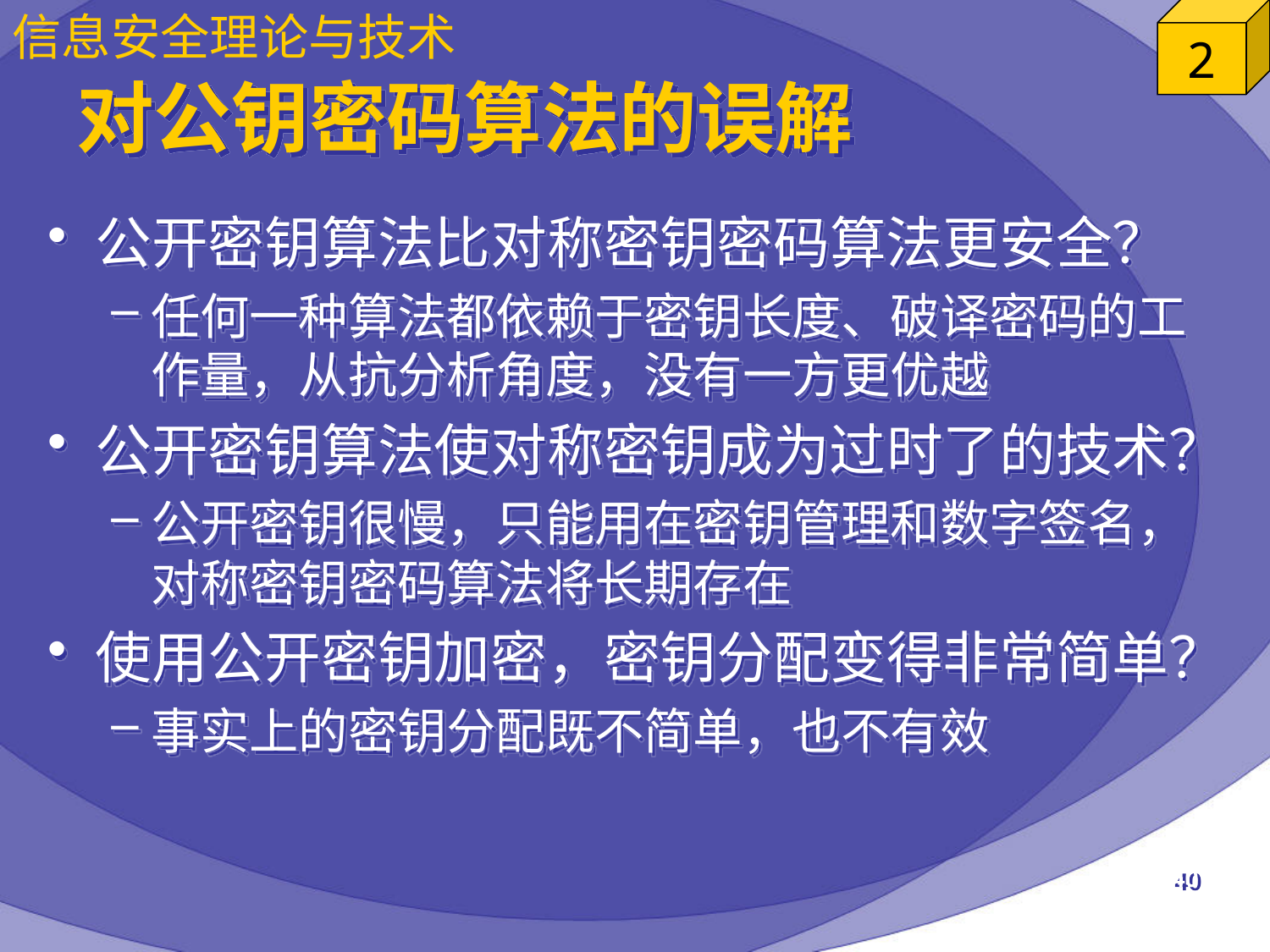

# 对公钥密码算法的误解
公开密钥算法比对称密钥密码算法更安全？
任何一种算法都依赖于密钥长度、破译密码的工作量，从抗分析角度，没有一方更优越
公开密钥算法使对称密钥成为过时了的技术？
公开密钥很慢，只能用在密钥管理和数字签名，对称密钥密码算法将长期存在
使用公开密钥加密，密钥分配变得非常简单？
事实上的密钥分配既不简单，也不有效
40